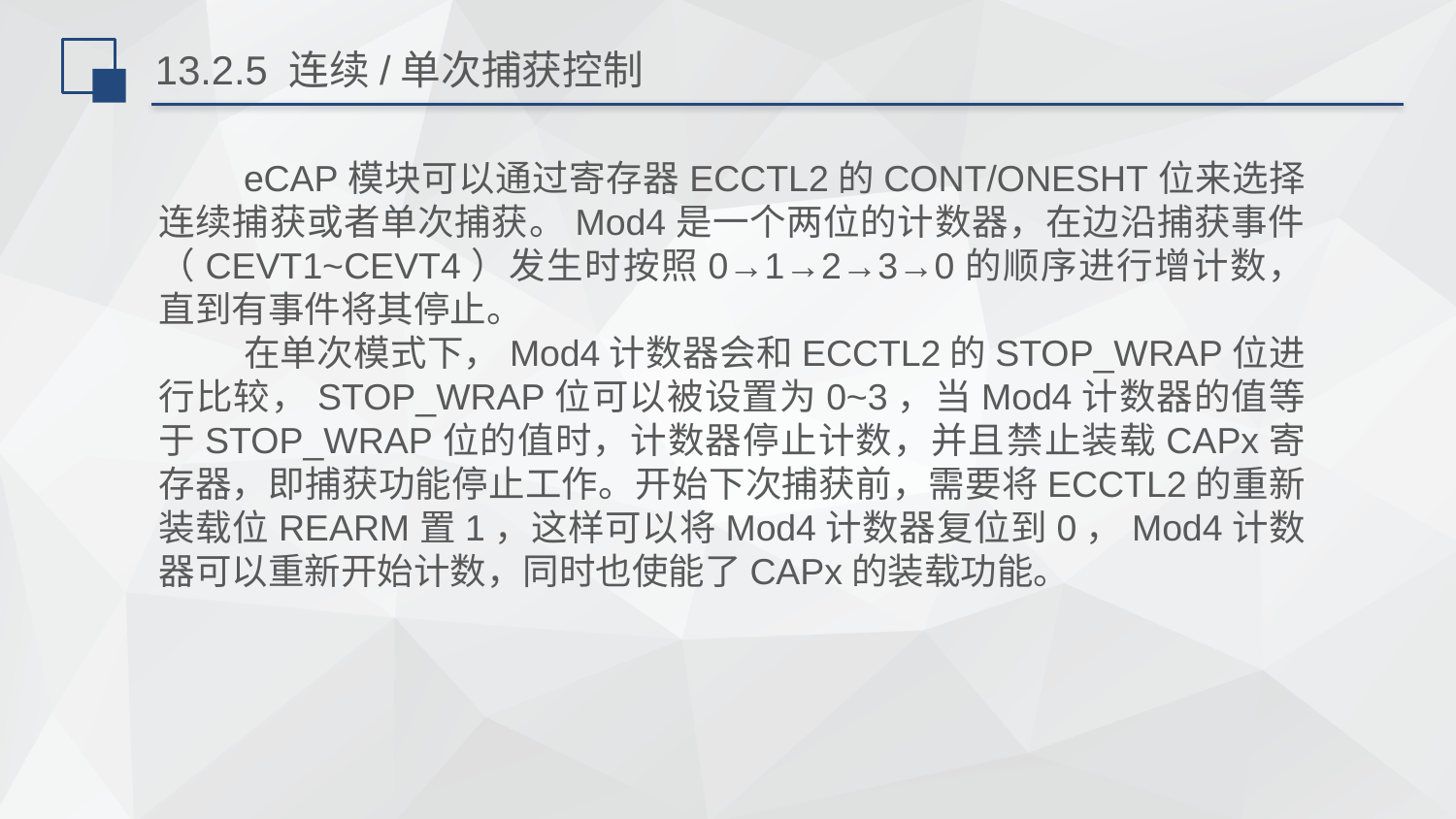

# 13.2.5 连续/单次捕获控制
eCAP模块可以通过寄存器ECCTL2的CONT/ONESHT位来选择连续捕获或者单次捕获。Mod4是一个两位的计数器，在边沿捕获事件（CEVT1~CEVT4）发生时按照0→1→2→3→0的顺序进行增计数，直到有事件将其停止。
在单次模式下，Mod4计数器会和ECCTL2的STOP_WRAP位进行比较，STOP_WRAP位可以被设置为0~3，当Mod4计数器的值等于STOP_WRAP位的值时，计数器停止计数，并且禁止装载CAPx寄存器，即捕获功能停止工作。开始下次捕获前，需要将ECCTL2的重新装载位REARM置1，这样可以将Mod4计数器复位到0，Mod4计数器可以重新开始计数，同时也使能了CAPx的装载功能。